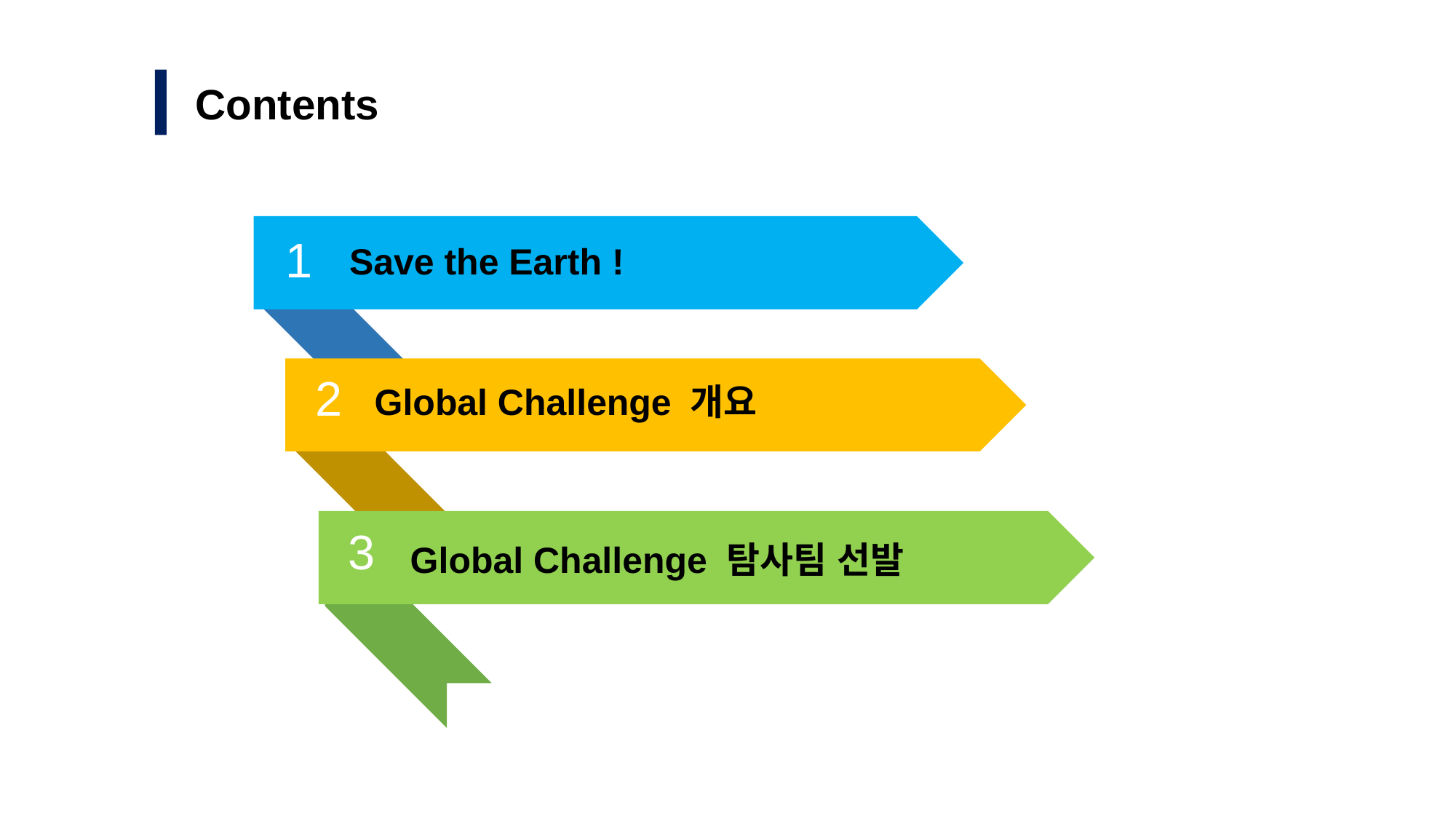

Contents

1

2

3

Save the Earth !
Global Challenge 개요
Global Challenge 탐사팀 선발